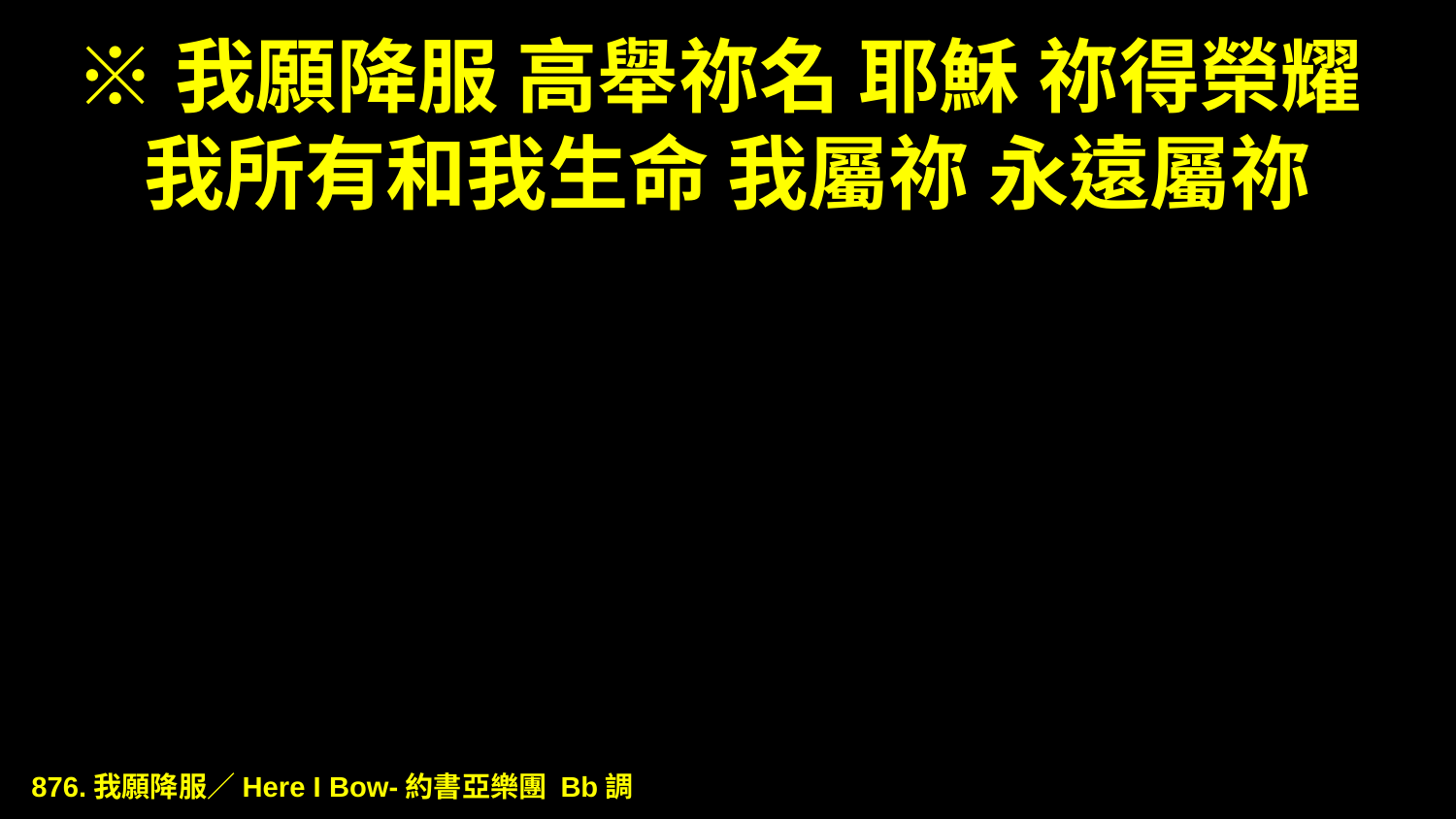

# ※我願降服 高舉祢名 耶穌 祢得榮耀 我所有和我生命 我屬祢 永遠屬祢
876.我願降服／Here I Bow-約書亞樂團 Bb調